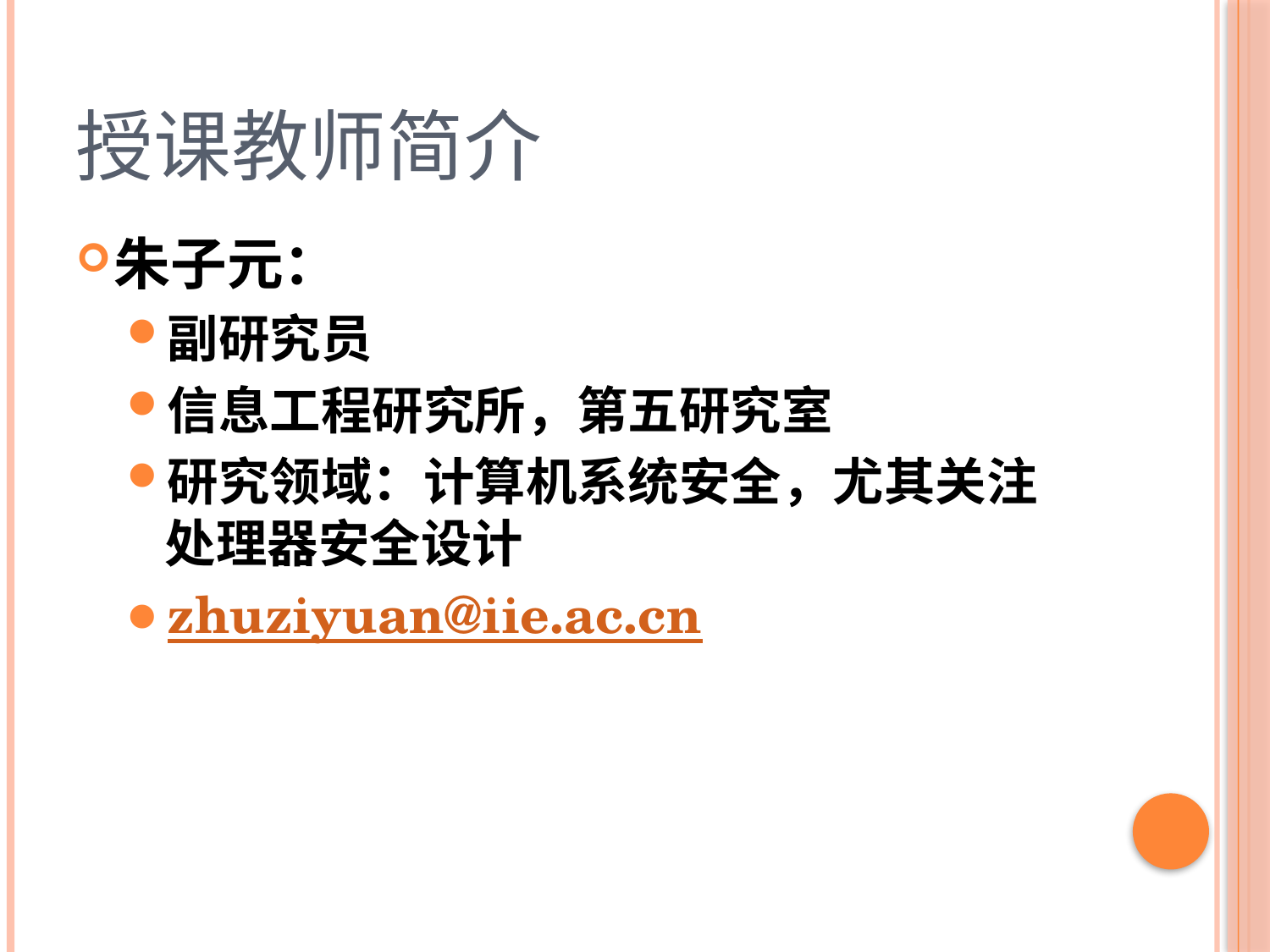

# 授课教师简介
朱子元：
副研究员
信息工程研究所，第五研究室
研究领域：计算机系统安全，尤其关注处理器安全设计
zhuziyuan@iie.ac.cn